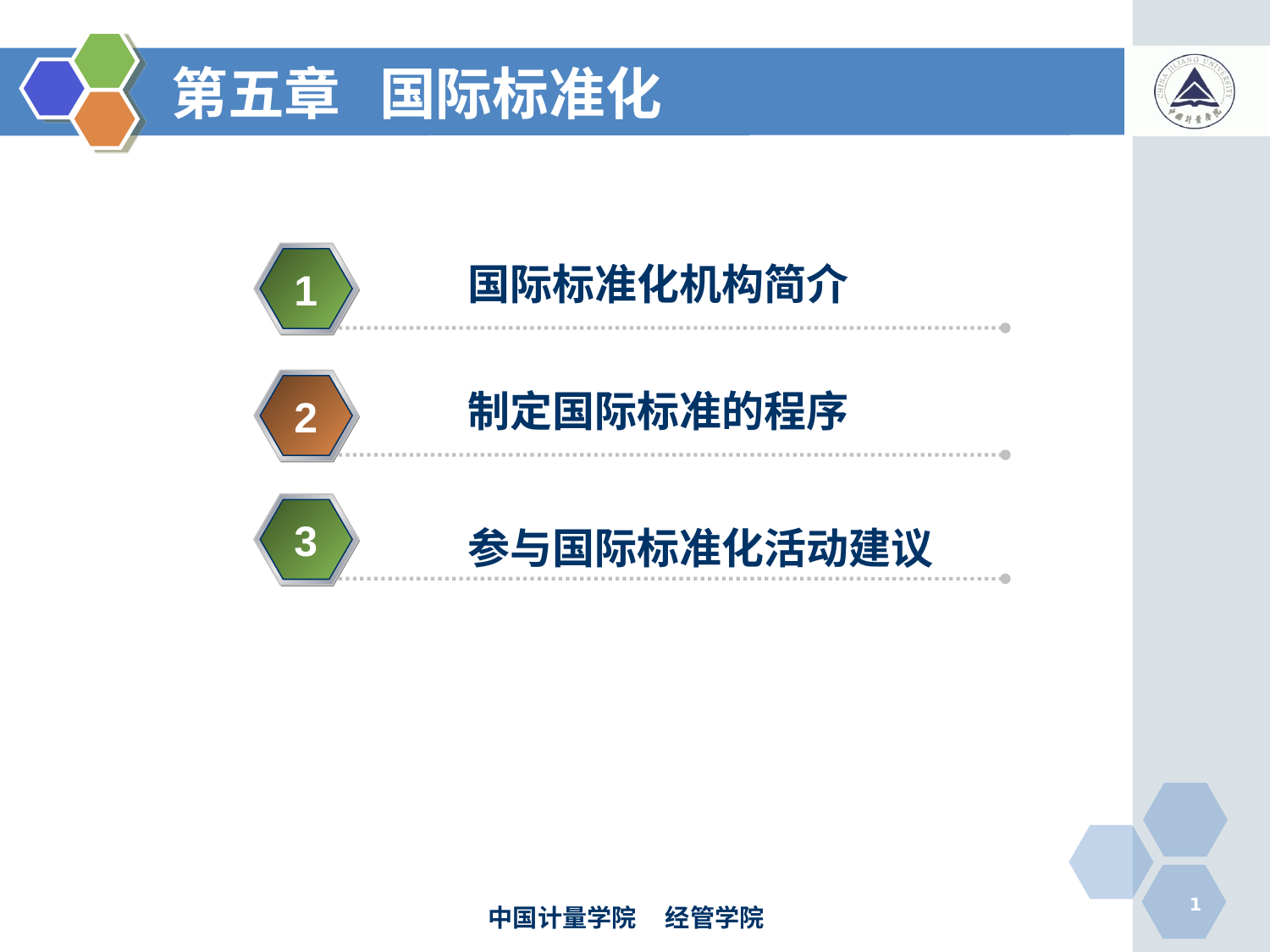

# 第五章   国际标准化

国际标准化机构简介
1

制定国际标准的程序
2

3
参与国际标准化活动建议

4
1
中国计量学院     经管学院